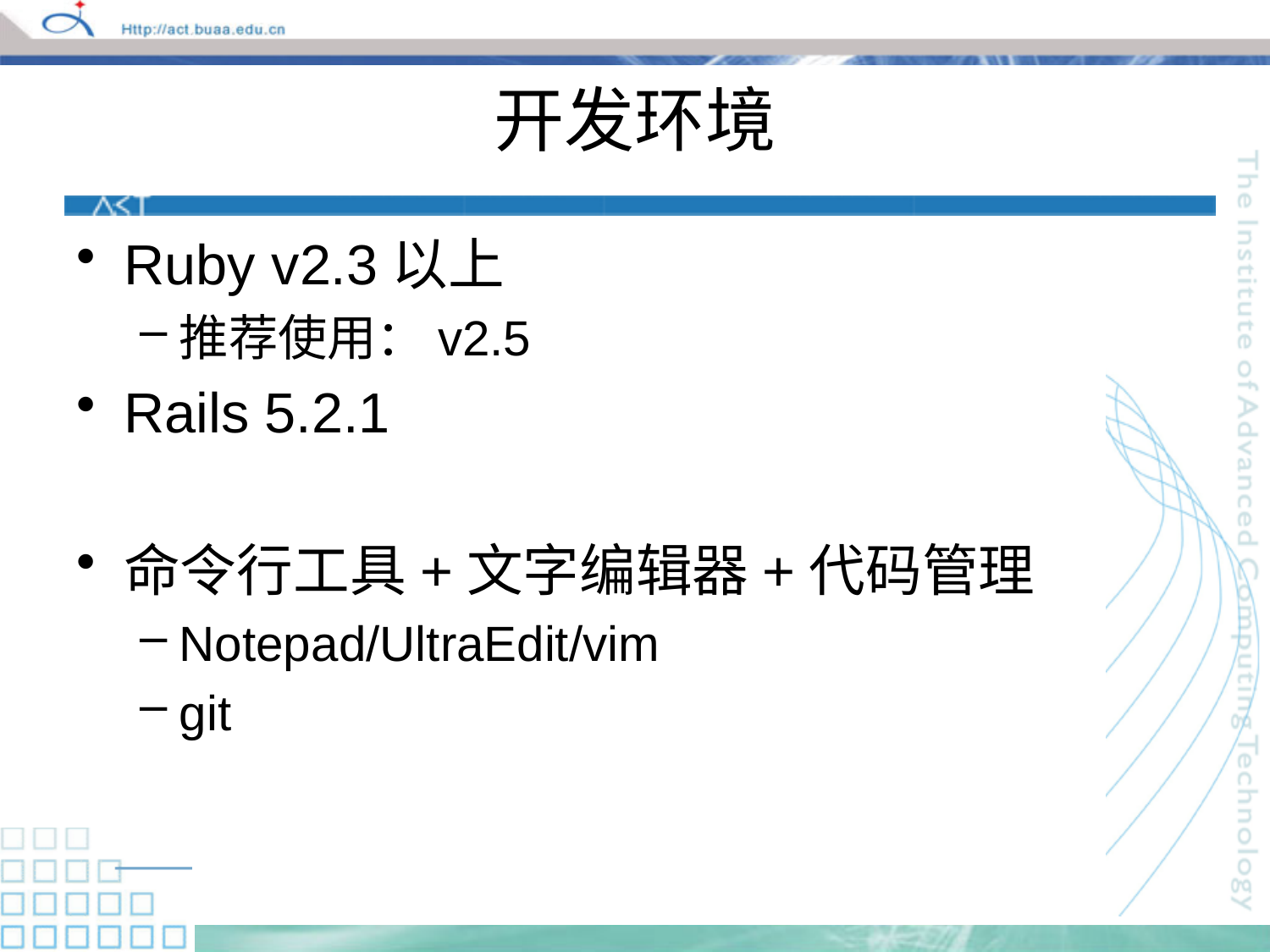

# 开发环境
Ruby v2.3以上
推荐使用：v2.5
Rails 5.2.1

命令行工具+文字编辑器+代码管理
Notepad/UltraEdit/vim
git